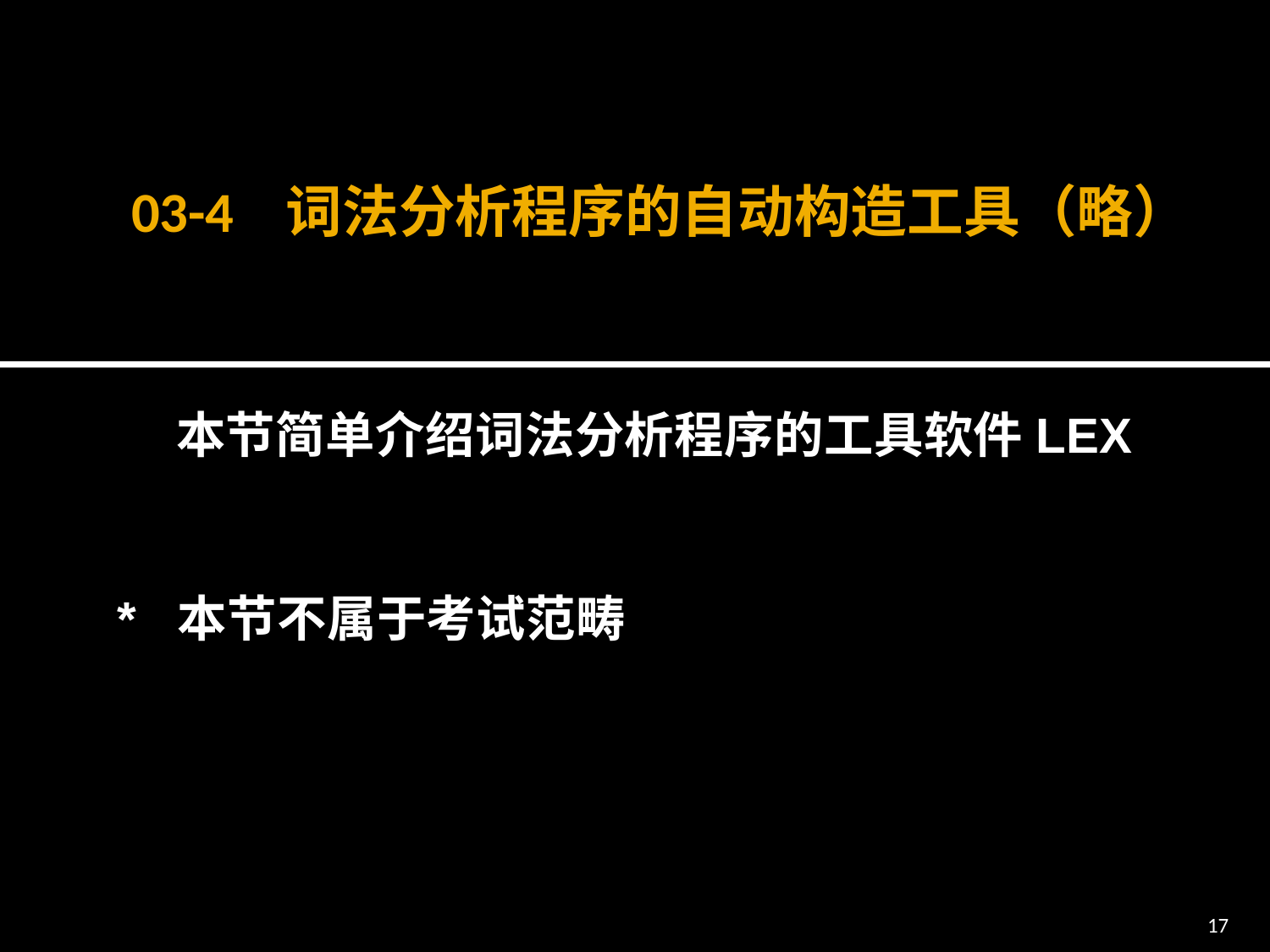

# 03-4   词法分析程序的自动构造工具（略）
    本节简单介绍词法分析程序的工具软件LEX

*  本节不属于考试范畴
17